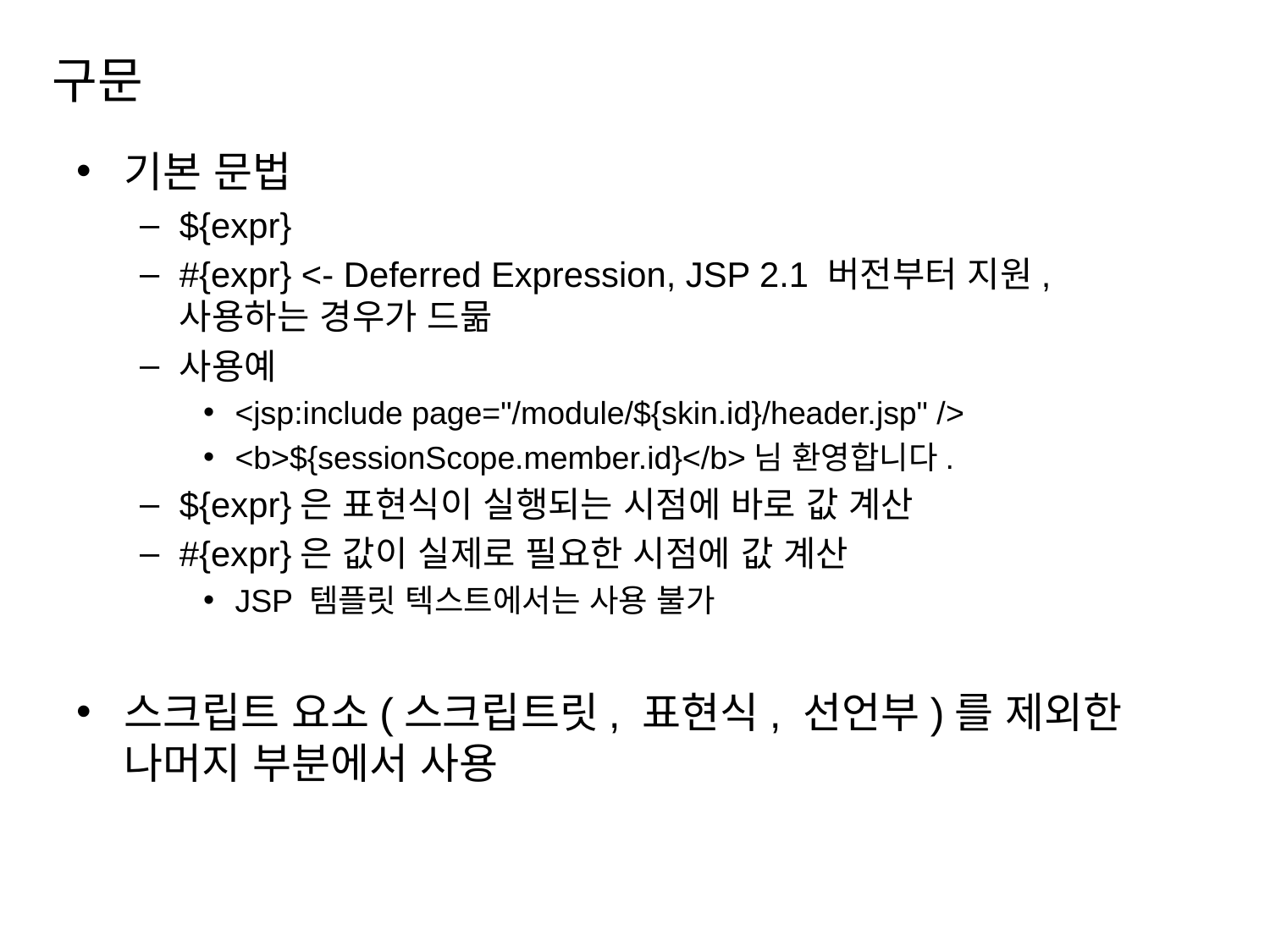

# 구문
기본 문법
${expr}
#{expr} <- Deferred Expression, JSP 2.1 버전부터 지원, 사용하는 경우가 드묾
사용예
<jsp:include page="/module/${skin.id}/header.jsp" />
<b>${sessionScope.member.id}</b>님 환영합니다.
${expr}은 표현식이 실행되는 시점에 바로 값 계산
#{expr}은 값이 실제로 필요한 시점에 값 계산
JSP 템플릿 텍스트에서는 사용 불가

스크립트 요소(스크립트릿, 표현식, 선언부)를 제외한 나머지 부분에서 사용